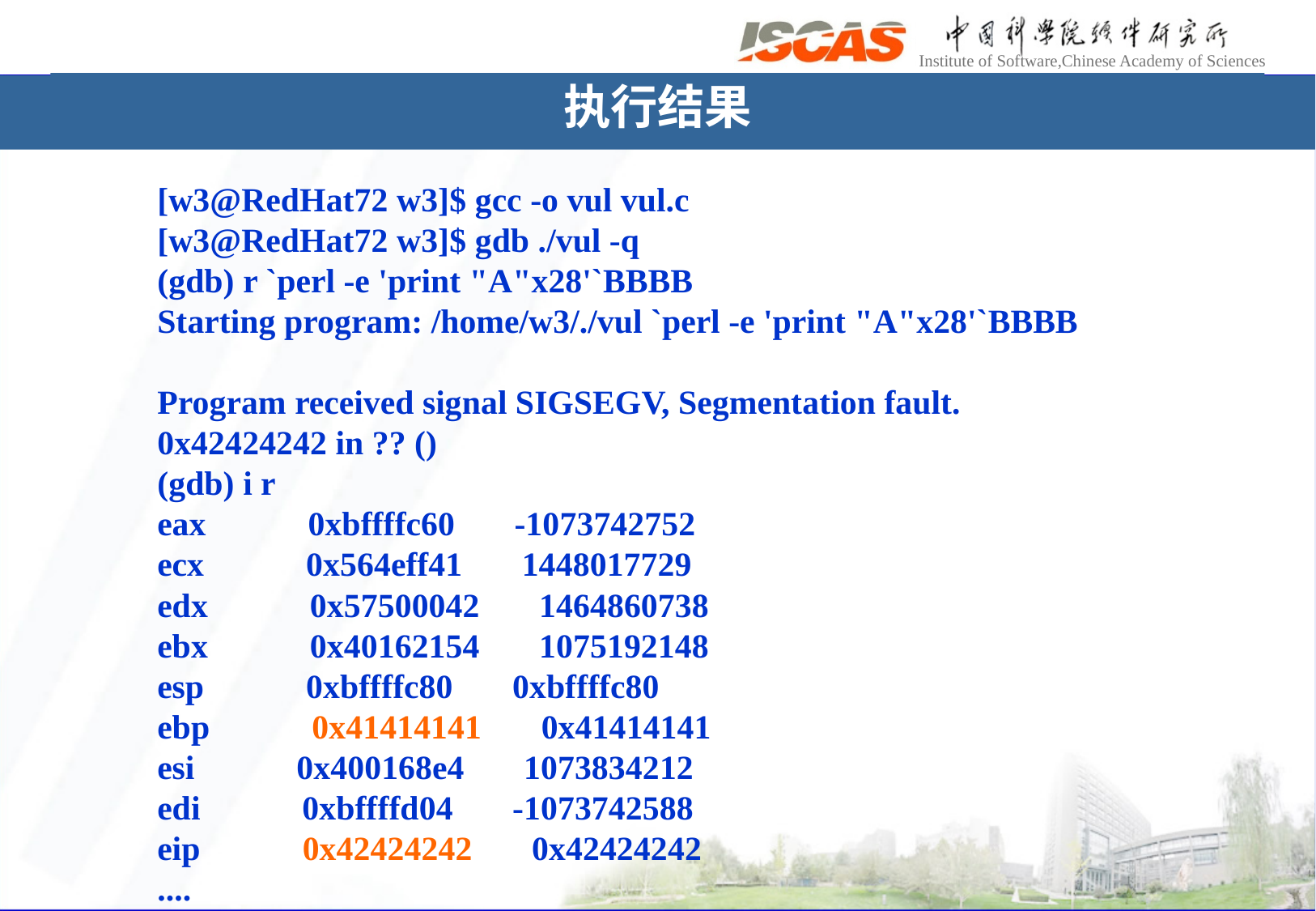

执行结果
# 执行结果
[w3@RedHat72 w3]$ gcc -o vul vul.c
[w3@RedHat72 w3]$ gdb ./vul -q
(gdb) r `perl -e 'print "A"x28'`BBBB
Starting program: /home/w3/./vul `perl -e 'print "A"x28'`BBBB

Program received signal SIGSEGV, Segmentation fault.
0x42424242 in ?? ()
(gdb) i r
eax            0xbffffc60       -1073742752
ecx            0x564eff41       1448017729
edx            0x57500042       1464860738
ebx            0x40162154       1075192148
esp            0xbffffc80       0xbffffc80
ebp            0x41414141       0x41414141
esi            0x400168e4       1073834212
edi            0xbffffd04       -1073742588
eip            0x42424242       0x42424242
....